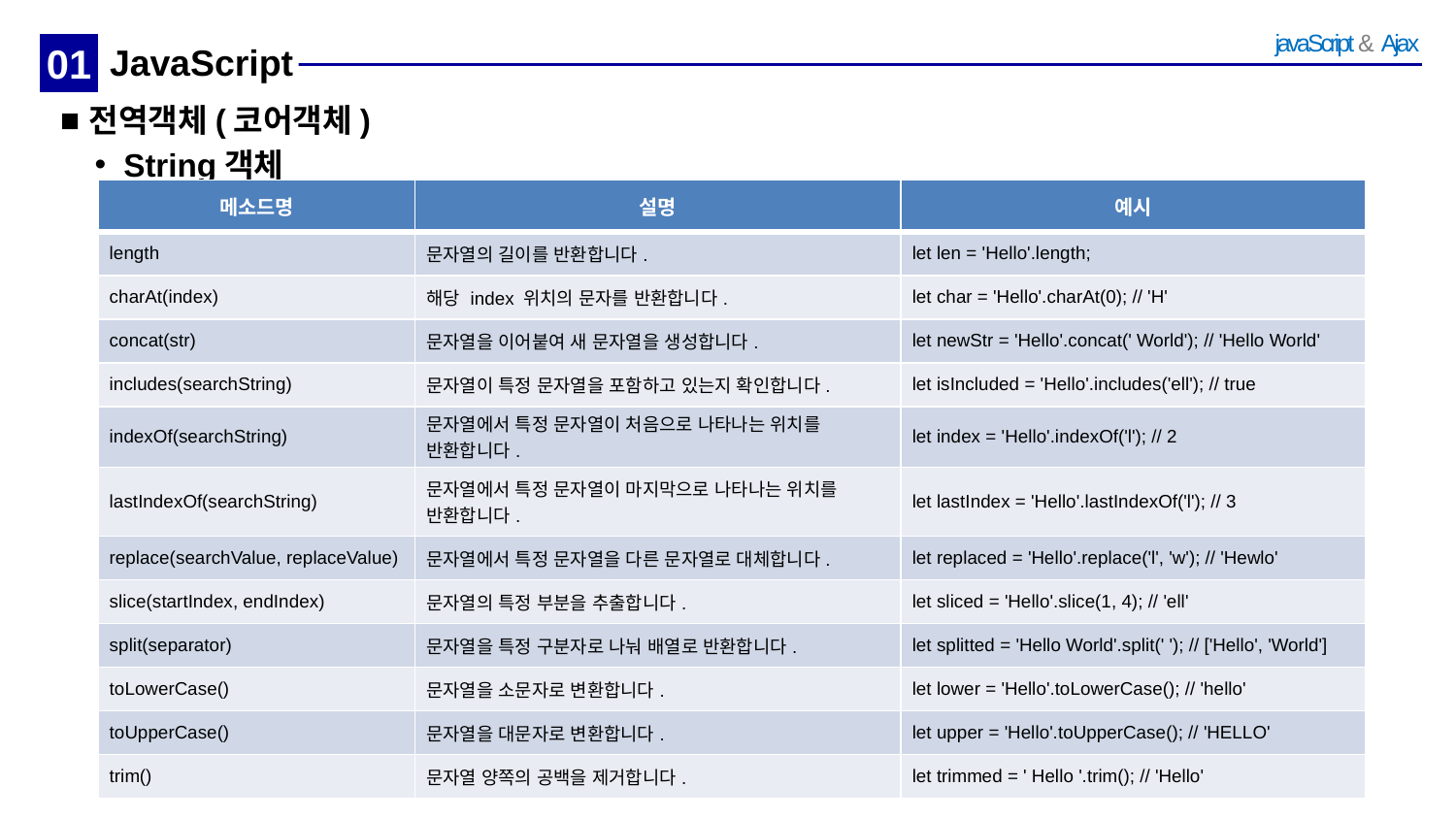

01
# JavaScript
전역객체(코어객체)
String객체
| 메소드명 | 설명 | 예시 |
| --- | --- | --- |
| length | 문자열의 길이를 반환합니다. | let len = 'Hello'.length; |
| charAt(index) | 해당 index 위치의 문자를 반환합니다. | let char = 'Hello'.charAt(0); // 'H' |
| concat(str) | 문자열을 이어붙여 새 문자열을 생성합니다. | let newStr = 'Hello'.concat(' World'); // 'Hello World' |
| includes(searchString) | 문자열이 특정 문자열을 포함하고 있는지 확인합니다. | let isIncluded = 'Hello'.includes('ell'); // true |
| indexOf(searchString) | 문자열에서 특정 문자열이 처음으로 나타나는 위치를 반환합니다. | let index = 'Hello'.indexOf('l'); // 2 |
| lastIndexOf(searchString) | 문자열에서 특정 문자열이 마지막으로 나타나는 위치를 반환합니다. | let lastIndex = 'Hello'.lastIndexOf('l'); // 3 |
| replace(searchValue, replaceValue) | 문자열에서 특정 문자열을 다른 문자열로 대체합니다. | let replaced = 'Hello'.replace('l', 'w'); // 'Hewlo' |
| slice(startIndex, endIndex) | 문자열의 특정 부분을 추출합니다. | let sliced = 'Hello'.slice(1, 4); // 'ell' |
| split(separator) | 문자열을 특정 구분자로 나눠 배열로 반환합니다. | let splitted = 'Hello World'.split(' '); // ['Hello', 'World'] |
| toLowerCase() | 문자열을 소문자로 변환합니다. | let lower = 'Hello'.toLowerCase(); // 'hello' |
| toUpperCase() | 문자열을 대문자로 변환합니다. | let upper = 'Hello'.toUpperCase(); // 'HELLO' |
| trim() | 문자열 양쪽의 공백을 제거합니다. | let trimmed = ' Hello '.trim(); // 'Hello' |